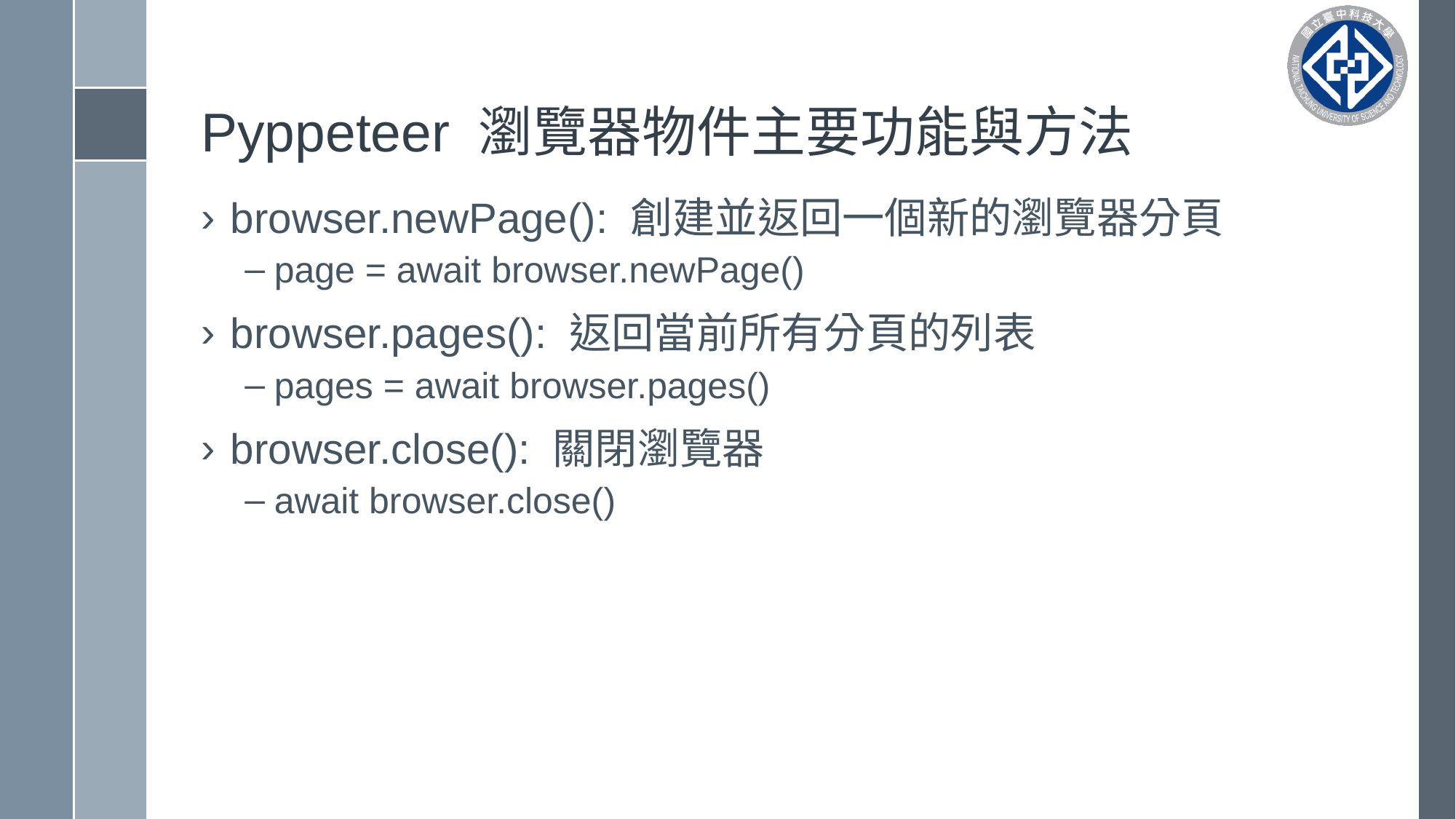

# Pyppeteer 瀏覽器物件主要功能與方法
browser.newPage(): 創建並返回一個新的瀏覽器分頁
page = await browser.newPage()
browser.pages(): 返回當前所有分頁的列表
pages = await browser.pages()
browser.close(): 關閉瀏覽器
await browser.close()